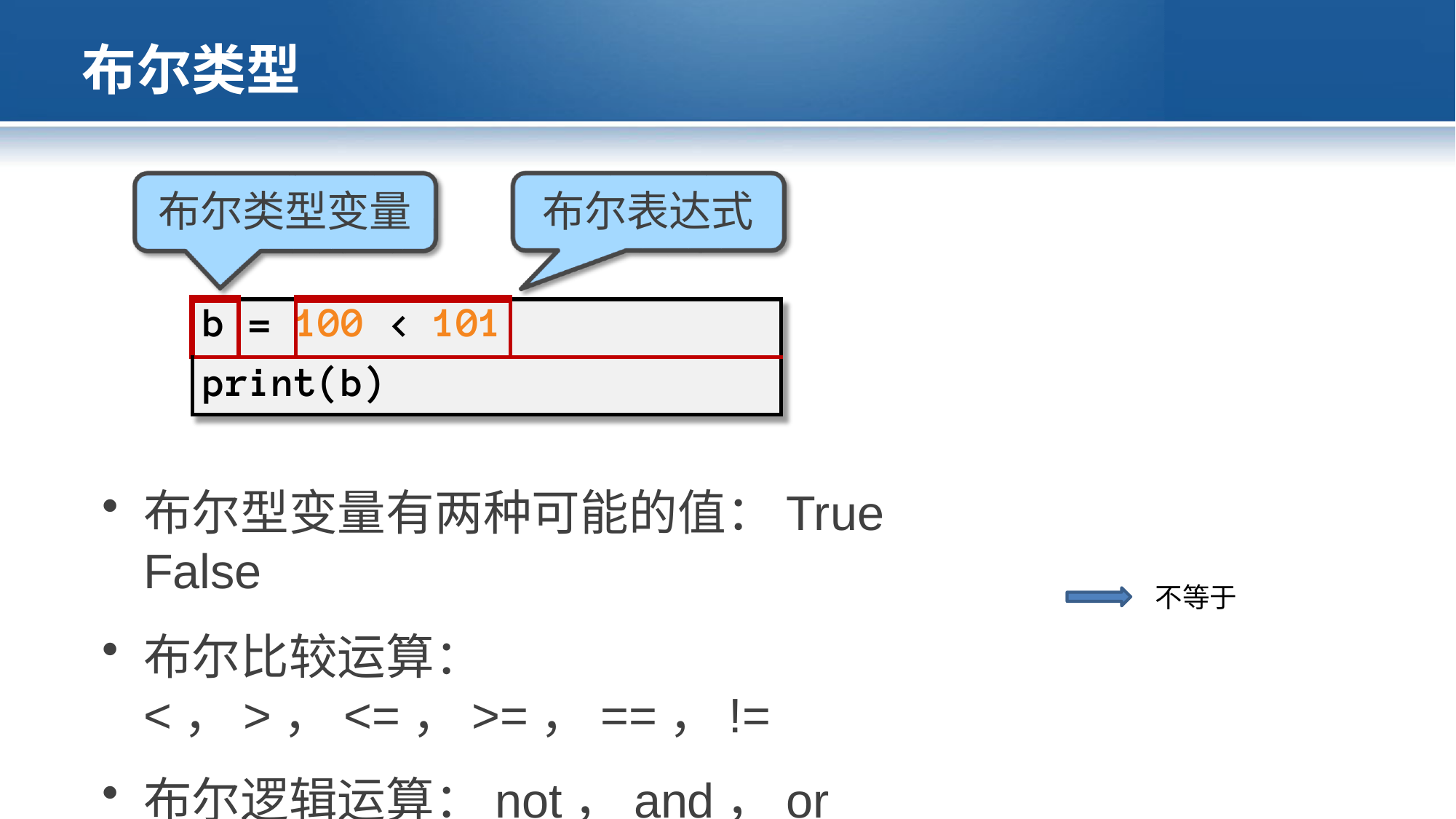

# 布尔类型

布尔类型变量
布尔表达式

| b | = | 100 < 101 |  |
| --- | --- | --- | --- |
| print(b) |  |  |  |
布尔型变量有两种可能的值：True	False
布尔比较运算：<，>，<=，>=，==，!=
布尔逻辑运算：not，and，or
不等于